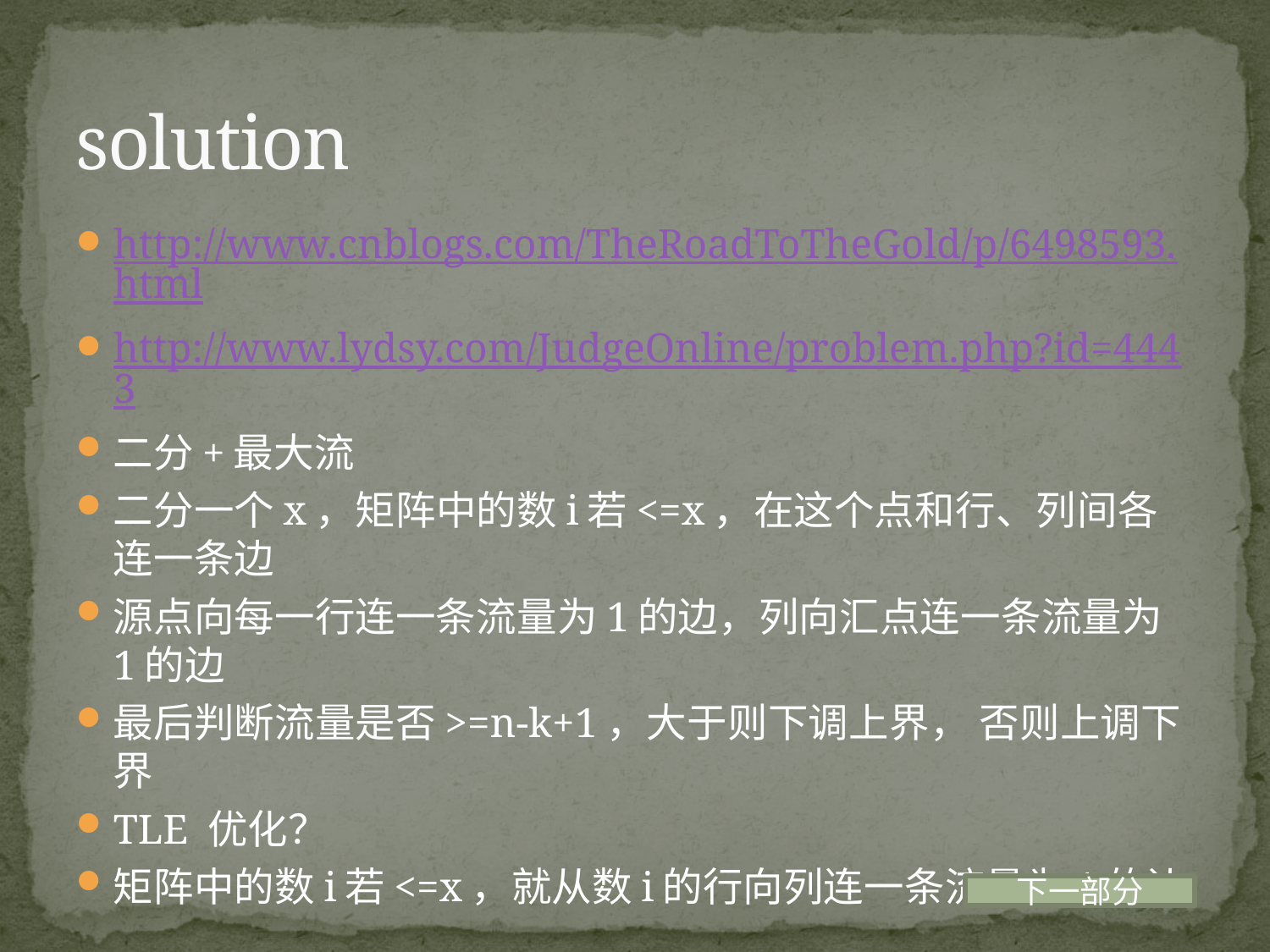

# solution
http://www.cnblogs.com/TheRoadToTheGold/p/6498593.html
http://www.lydsy.com/JudgeOnline/problem.php?id=4443
二分+最大流
二分一个x，矩阵中的数i若<=x，在这个点和行、列间各连一条边
源点向每一行连一条流量为1的边，列向汇点连一条流量为1的边
最后判断流量是否>=n-k+1，大于则下调上界， 否则上调下界
TLE 优化？
矩阵中的数i若<=x，就从数i的行向列连一条流量为1的边
下一部分